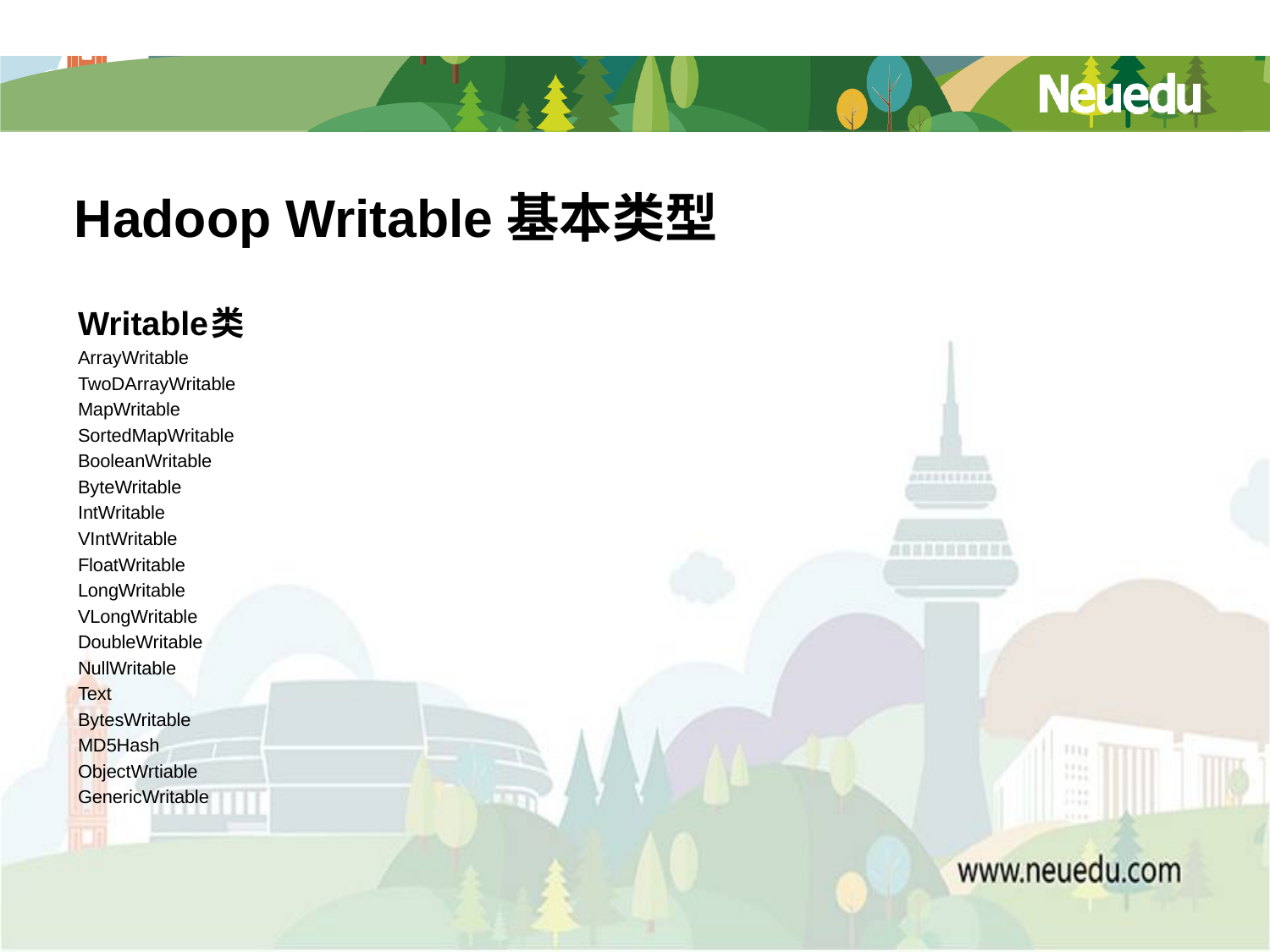

# Hadoop Writable基本类型
Writable类
ArrayWritable
TwoDArrayWritable
MapWritable
SortedMapWritable
BooleanWritable
ByteWritable
IntWritable
VIntWritable
FloatWritable
LongWritable
VLongWritable
DoubleWritable
NullWritable
Text
BytesWritable
MD5Hash
ObjectWrtiable
GenericWritable